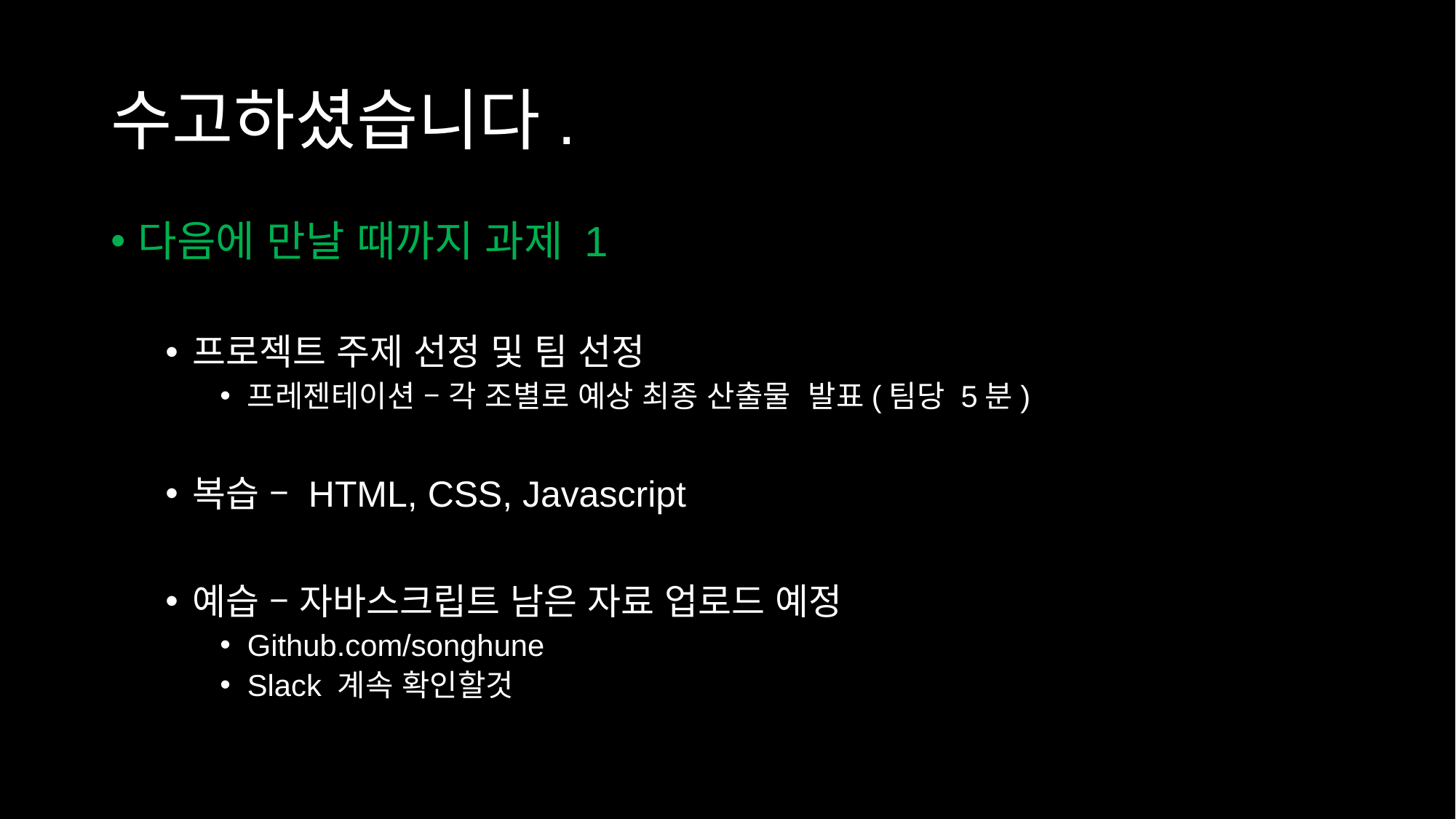

# 수고하셨습니다.
다음에 만날 때까지 과제 1

프로젝트 주제 선정 및 팀 선정
프레젠테이션 – 각 조별로 예상 최종 산출물  발표(팀당 5분)

복습 – HTML, CSS, Javascript

예습 – 자바스크립트 남은 자료 업로드 예정
Github.com/songhune
Slack 계속 확인할것